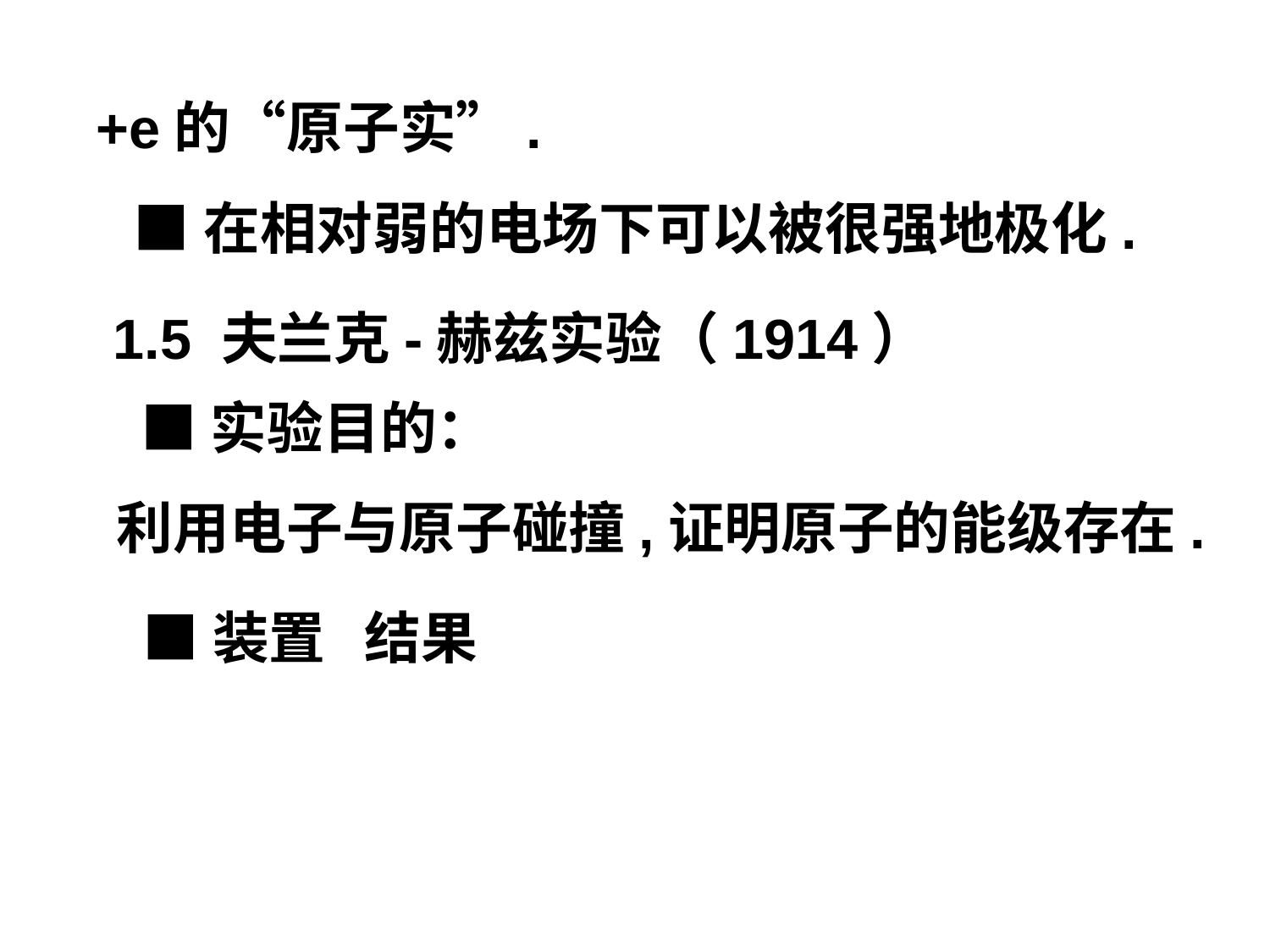

+e的“原子实”.
■在相对弱的电场下可以被很强地极化.
1.5 夫兰克-赫兹实验（1914）
■实验目的：
利用电子与原子碰撞,证明原子的能级存在.
■装置   结果